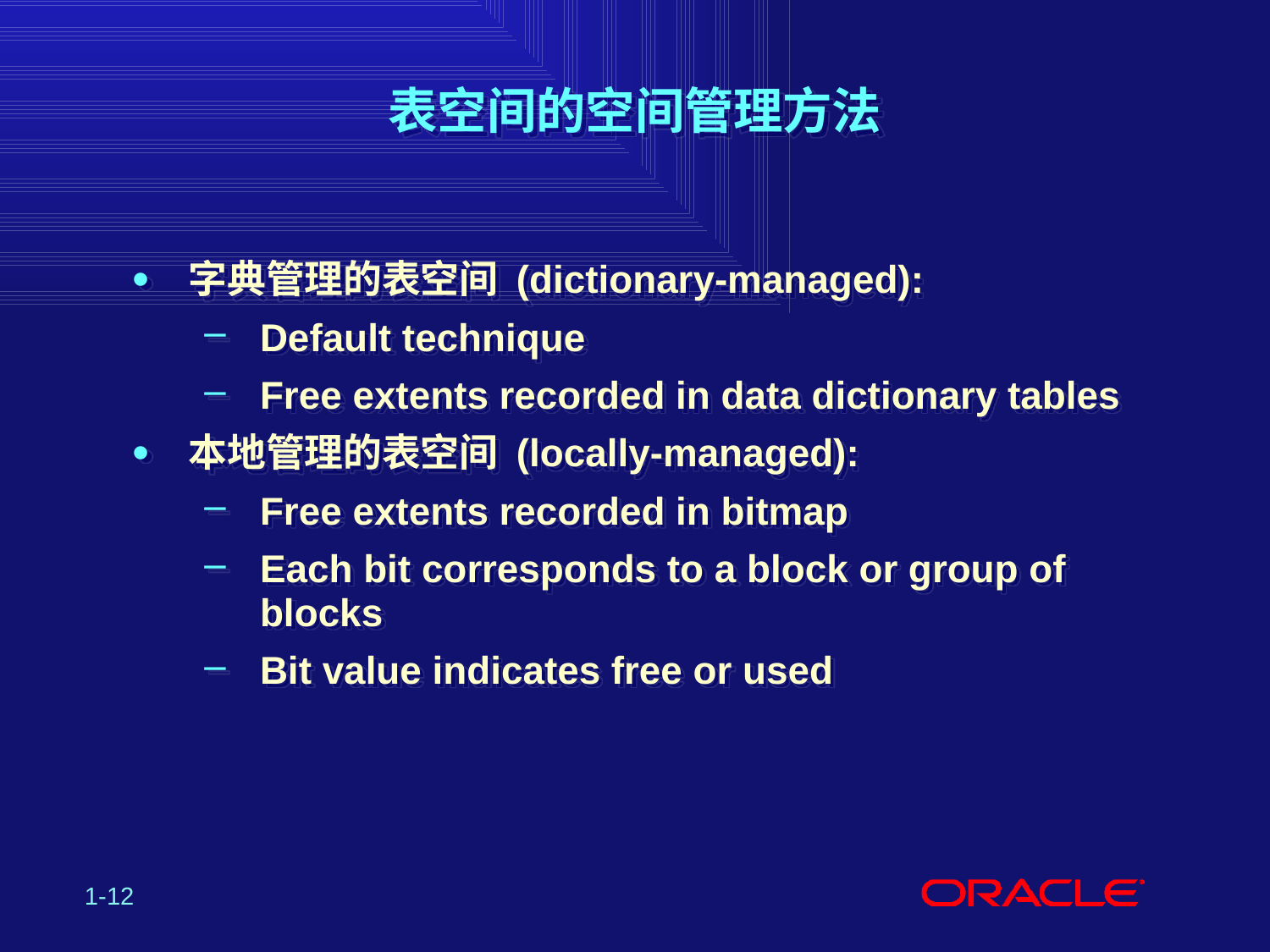

# 表空间的空间管理方法
字典管理的表空间 (dictionary-managed):
Default technique
Free extents recorded in data dictionary tables
本地管理的表空间 (locally-managed):
Free extents recorded in bitmap
Each bit corresponds to a block or group of blocks
Bit value indicates free or used